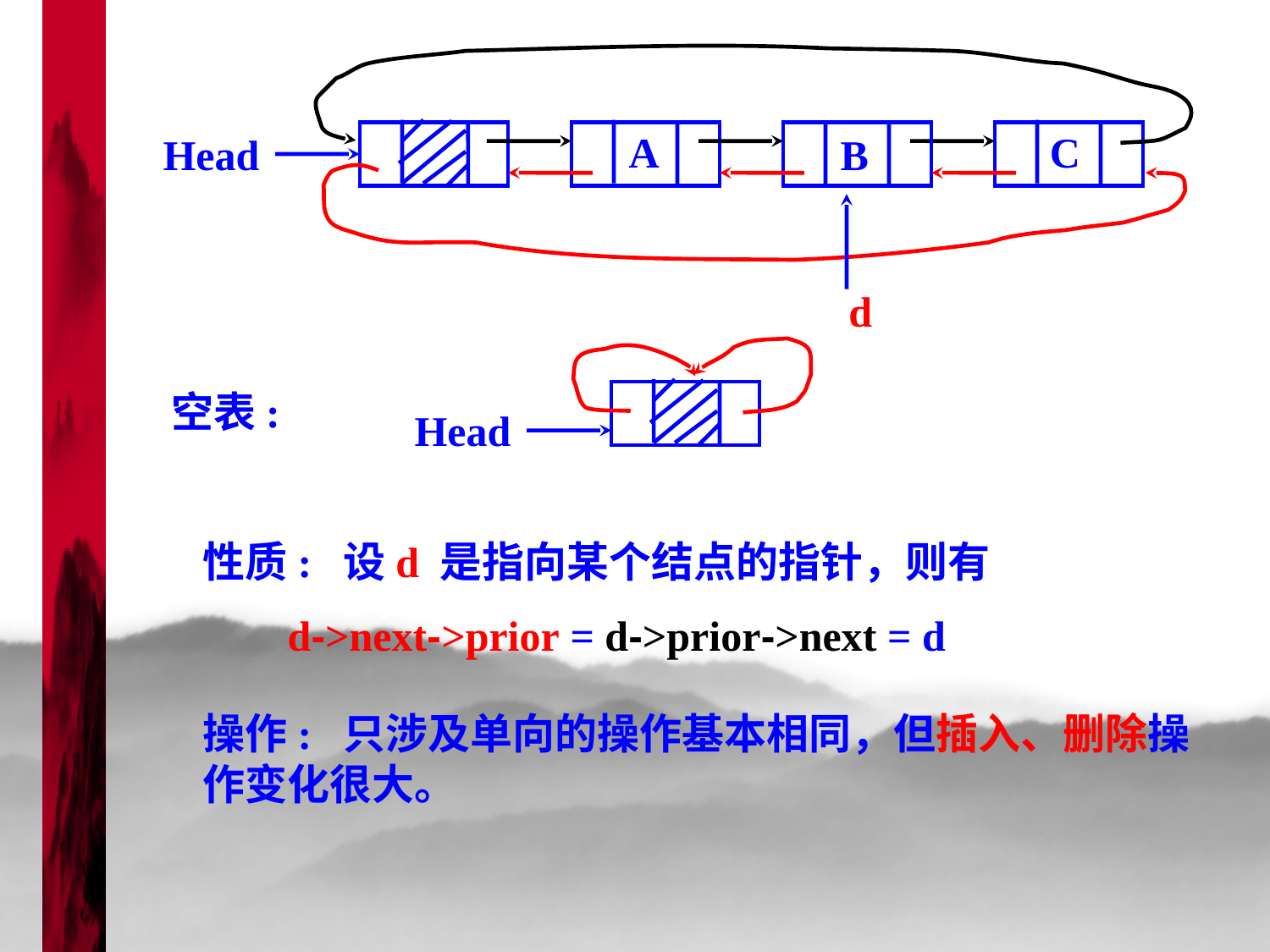

A
C

Head

B

d

空表:

Head

性质:  设d 是指向某个结点的指针，则有
d->next->prior = d->prior->next = d
操作:  只涉及单向的操作基本相同，但插入、删除操作变化很大。